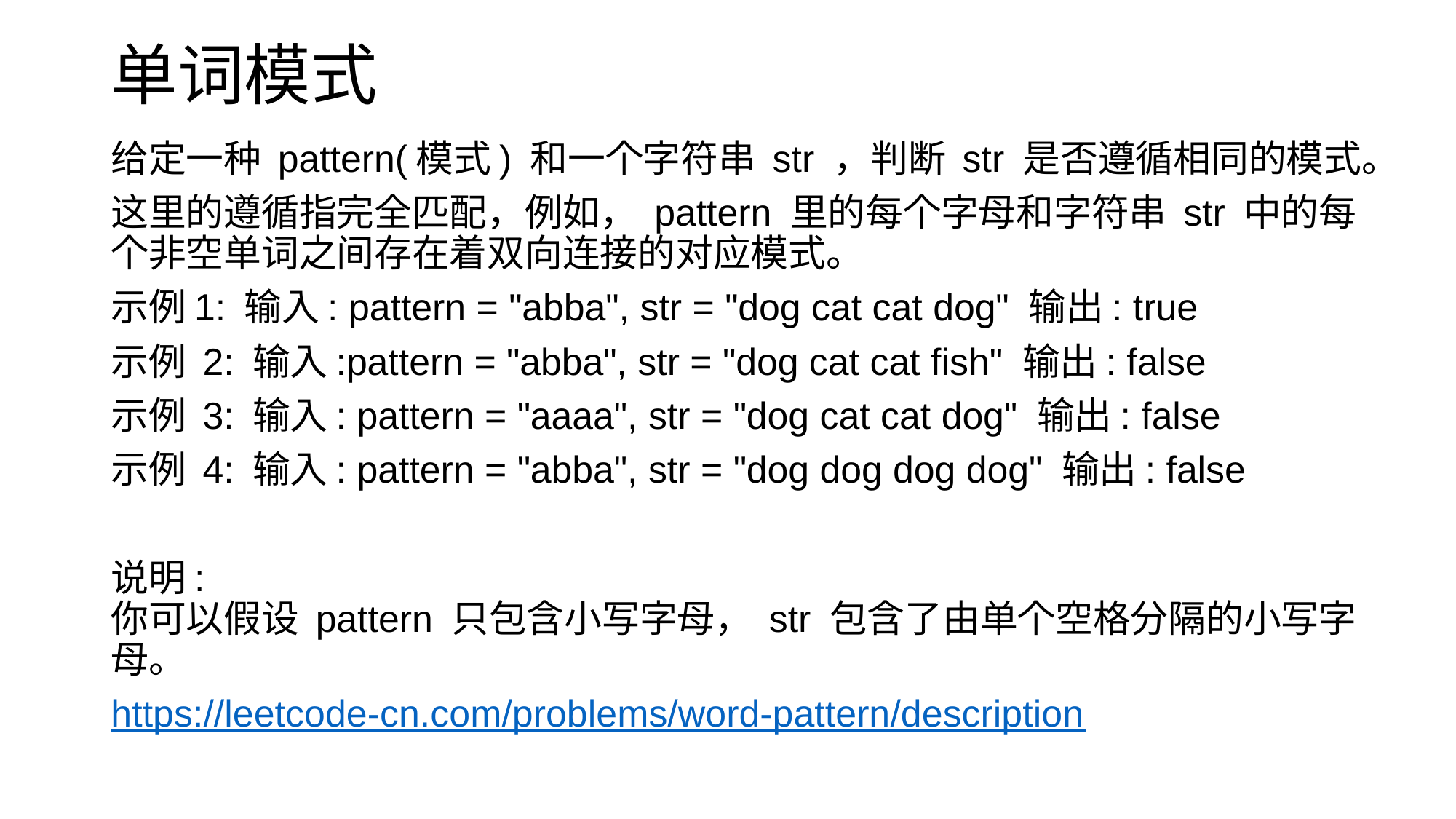

# 单词模式
给定一种 pattern(模式) 和一个字符串 str ，判断 str 是否遵循相同的模式。
这里的遵循指完全匹配，例如， pattern 里的每个字母和字符串 str 中的每个非空单词之间存在着双向连接的对应模式。
示例1: 输入: pattern = "abba", str = "dog cat cat dog" 输出: true
示例 2: 输入:pattern = "abba", str = "dog cat cat fish" 输出: false
示例 3: 输入: pattern = "aaaa", str = "dog cat cat dog" 输出: false
示例 4: 输入: pattern = "abba", str = "dog dog dog dog" 输出: false

说明:
你可以假设 pattern 只包含小写字母， str 包含了由单个空格分隔的小写字母。
https://leetcode-cn.com/problems/word-pattern/description